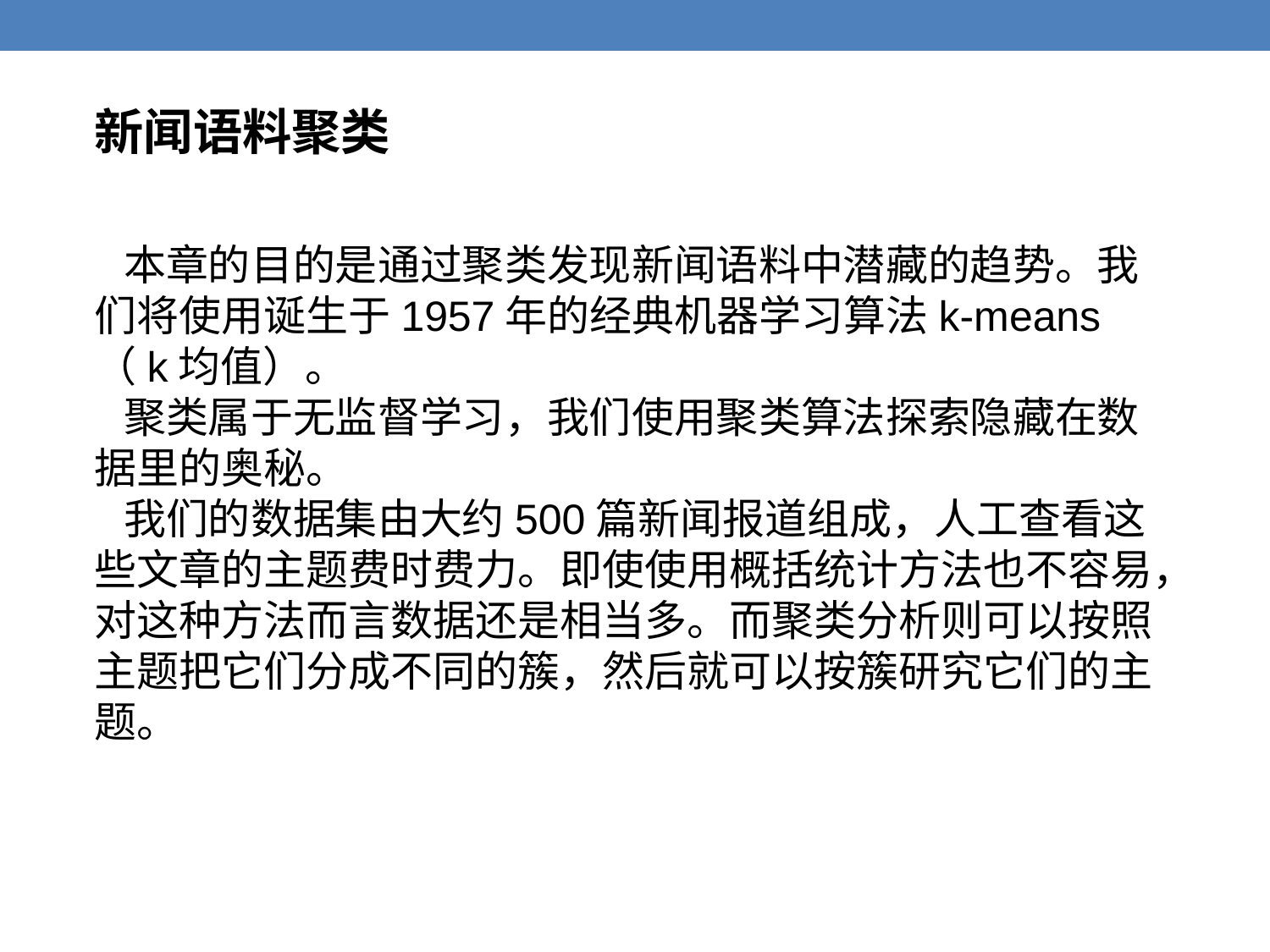

新闻语料聚类
  本章的目的是通过聚类发现新闻语料中潜藏的趋势。我们将使用诞生于1957年的经典机器学习算法k-means（k均值）。
  聚类属于无监督学习，我们使用聚类算法探索隐藏在数据里的奥秘。
  我们的数据集由大约500篇新闻报道组成，人工查看这些文章的主题费时费力。即使使用概括统计方法也不容易，对这种方法而言数据还是相当多。而聚类分析则可以按照主题把它们分成不同的簇，然后就可以按簇研究它们的主题。